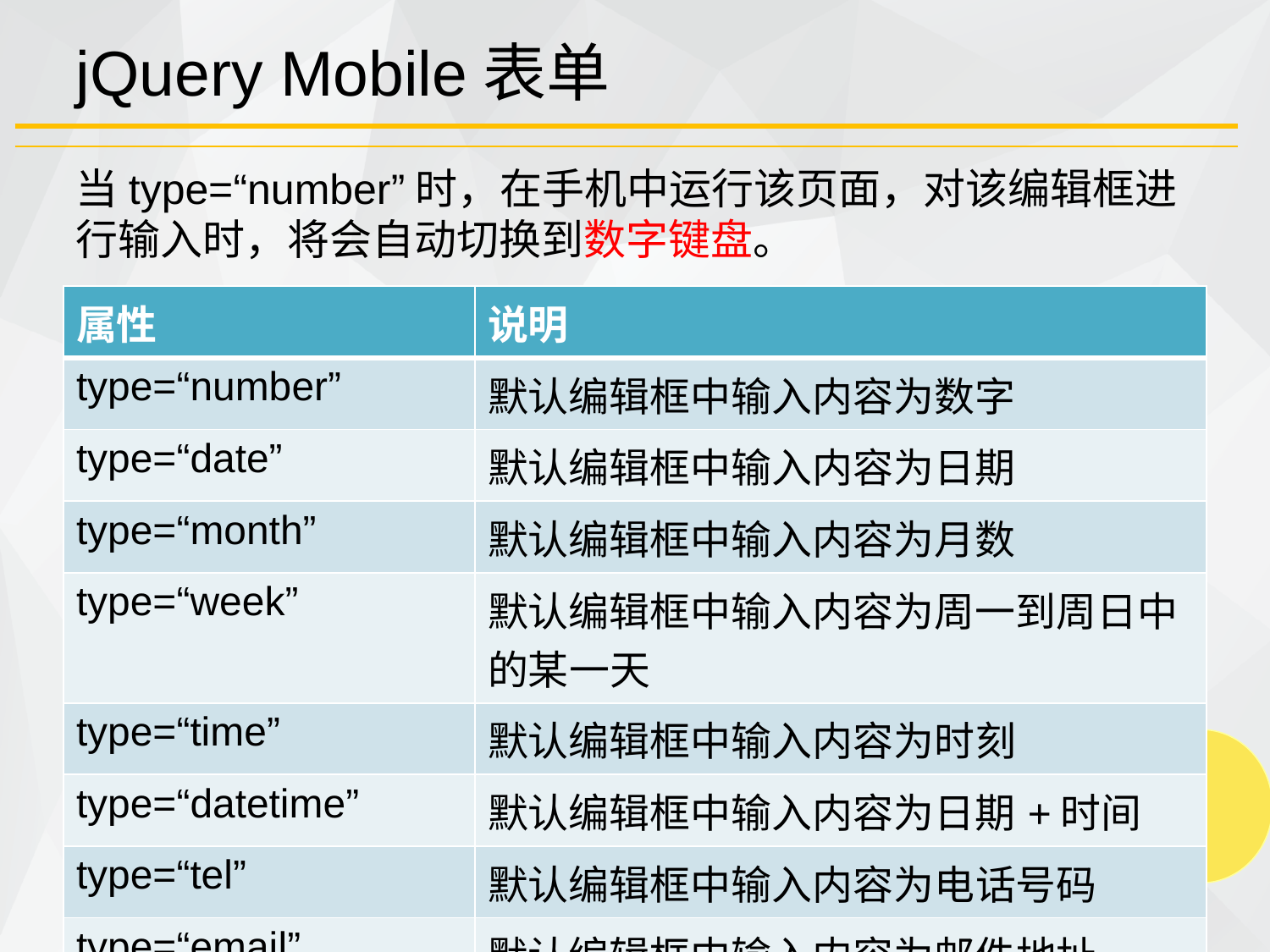

jQuery Mobile表单
当type=“number”时，在手机中运行该页面，对该编辑框进行输入时，将会自动切换到数字键盘。
| 属性 | 说明 |
| --- | --- |
| type=“number” | 默认编辑框中输入内容为数字 |
| type=“date” | 默认编辑框中输入内容为日期 |
| type=“month” | 默认编辑框中输入内容为月数 |
| type=“week” | 默认编辑框中输入内容为周一到周日中的某一天 |
| type=“time” | 默认编辑框中输入内容为时刻 |
| type=“datetime” | 默认编辑框中输入内容为日期+时间 |
| type=“tel” | 默认编辑框中输入内容为电话号码 |
| type=“email” | 默认编辑框中输入内容为邮件地址 |
| type=“password” | 默认编辑框中输入内容转换为圆点 |